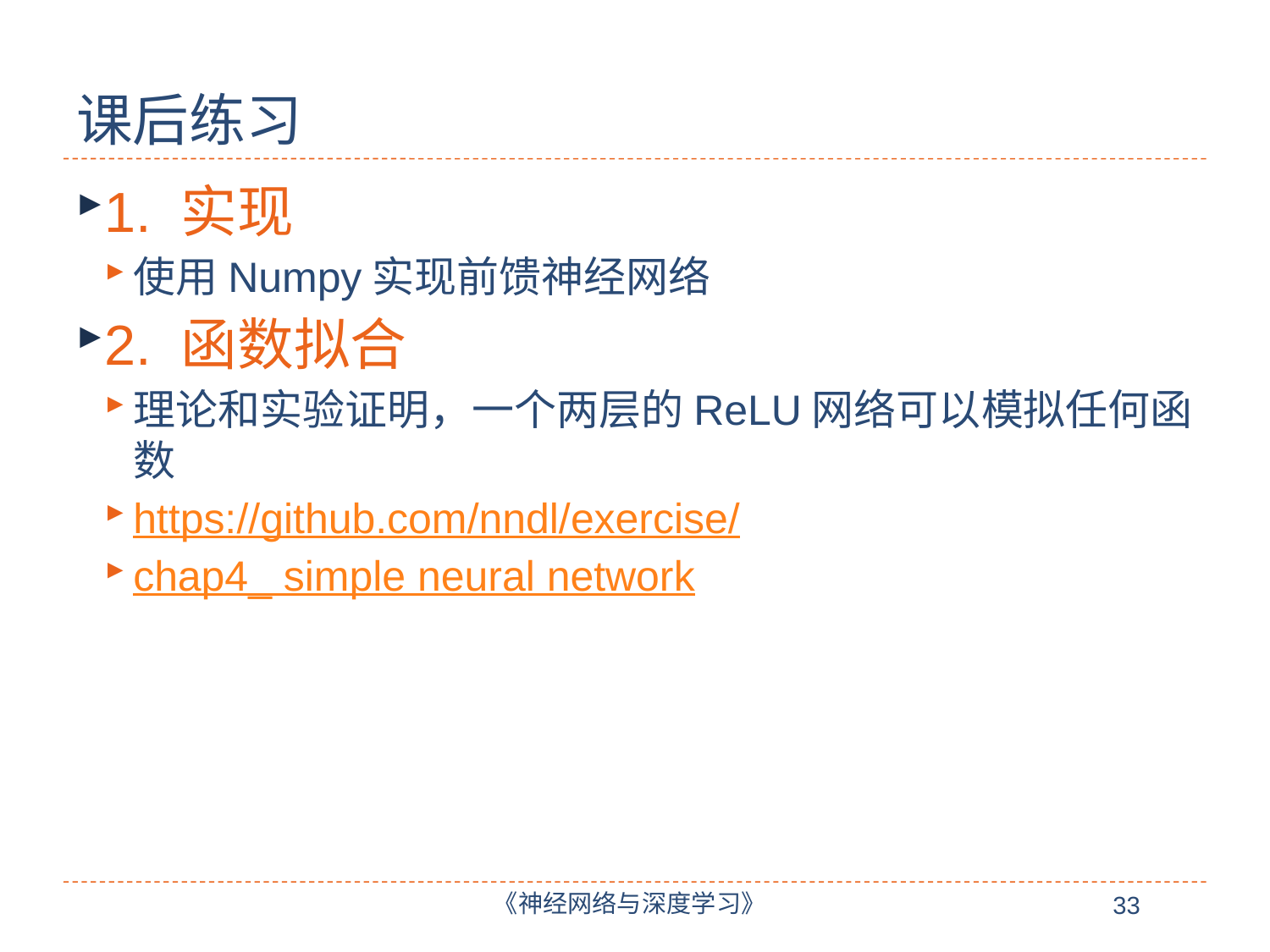

# 课后练习
1. 实现
使用Numpy实现前馈神经网络
2. 函数拟合
理论和实验证明，一个两层的ReLU网络可以模拟任何函数
https://github.com/nndl/exercise/
chap4_ simple neural network